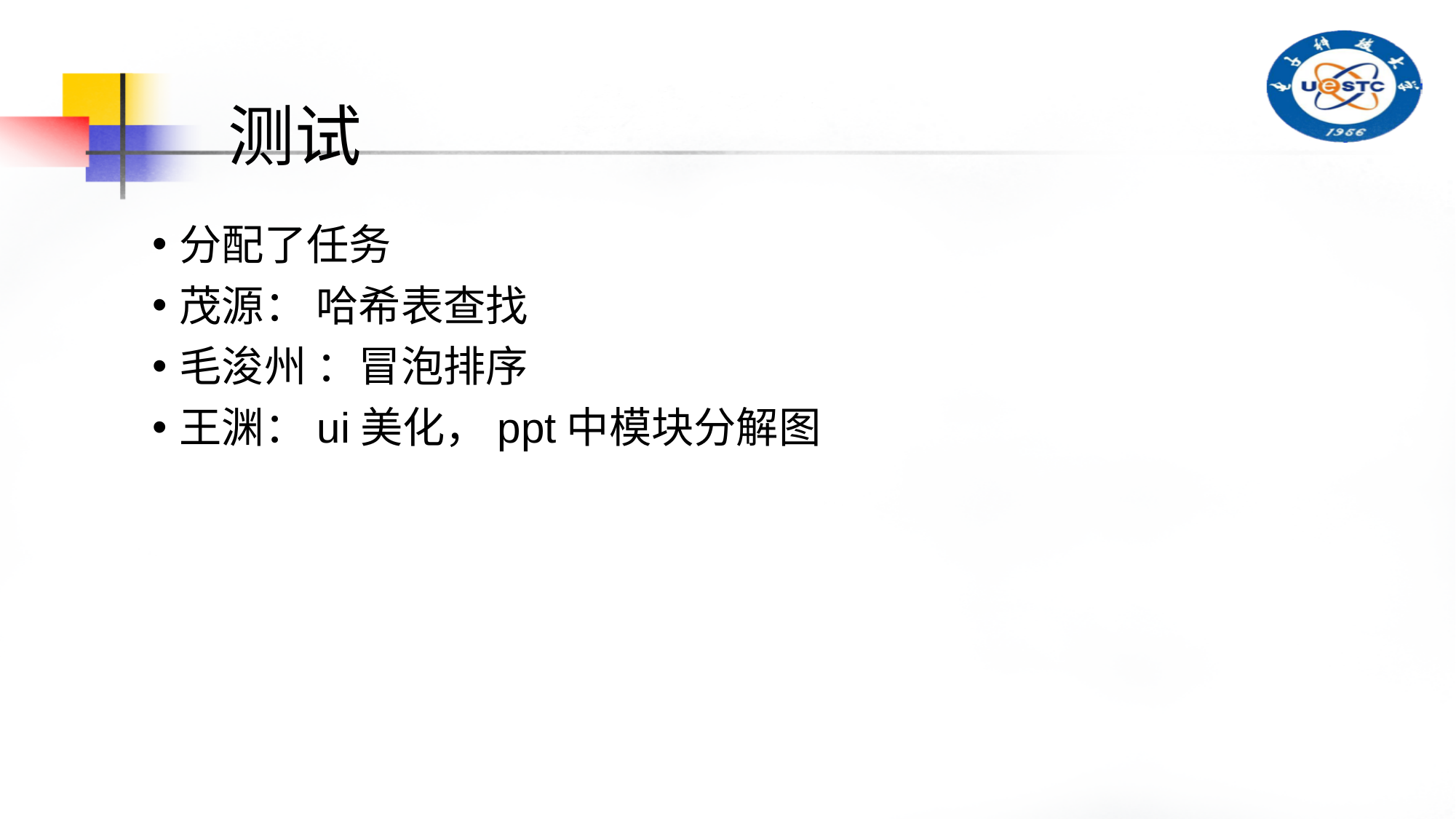

# 测试
分配了任务
茂源： 哈希表查找
毛浚州 ：冒泡排序
王渊：ui美化，ppt中模块分解图